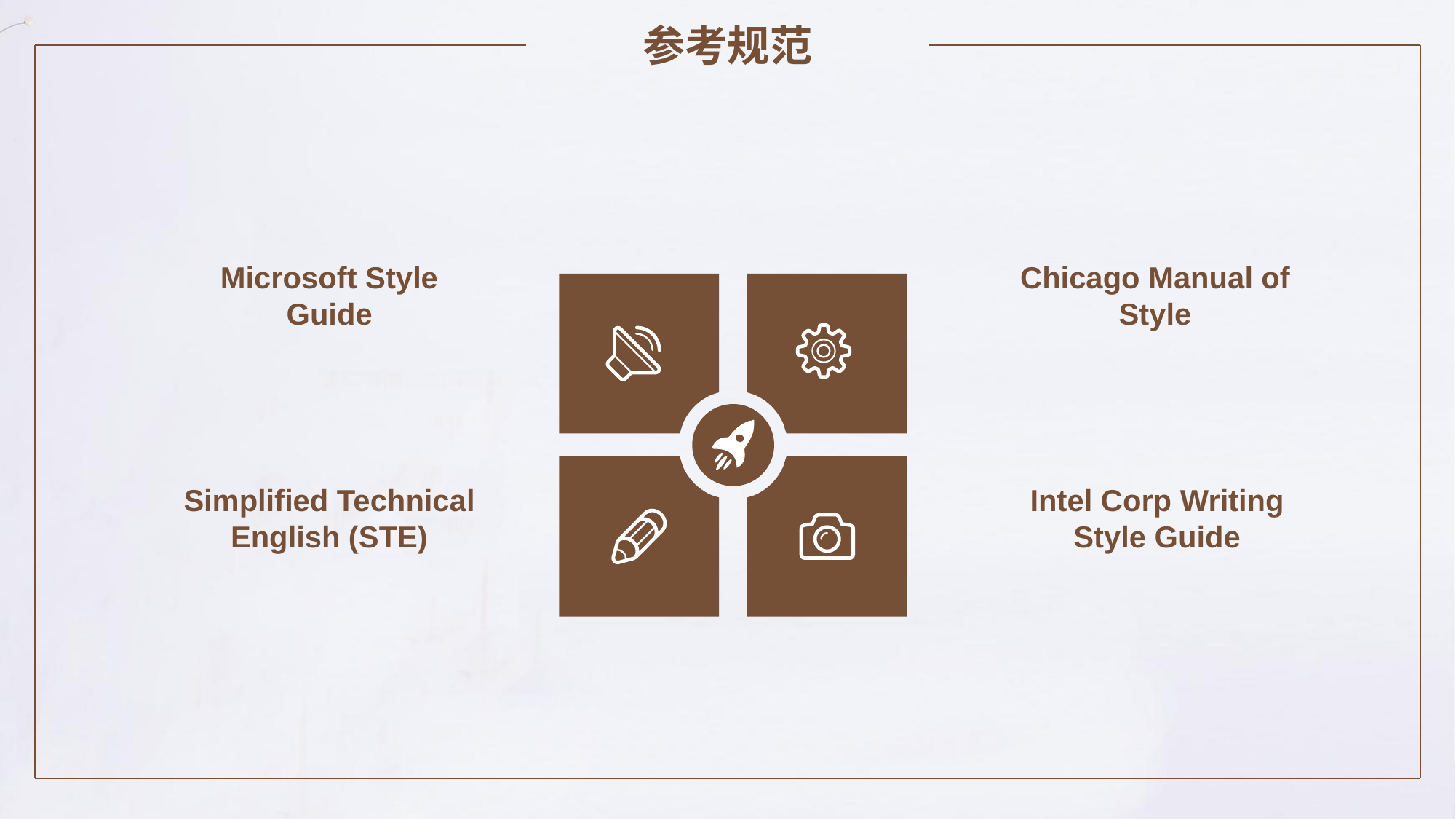

参考规范
Microsoft Style Guide

Chicago Manual of Style

Simplified Technical English (STE)

Intel Corp Writing Style Guide